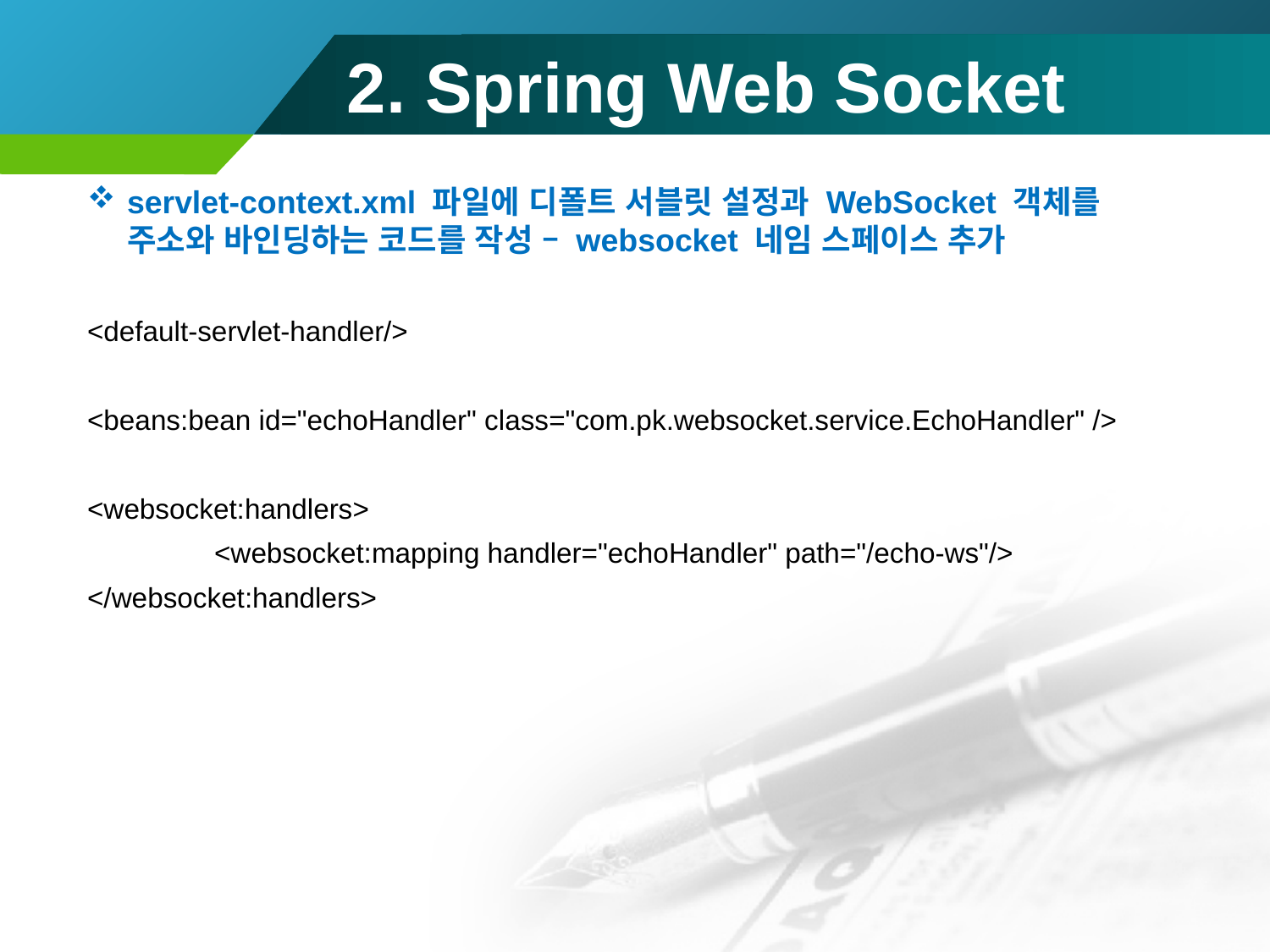

# 2. Spring Web Socket
servlet-context.xml 파일에 디폴트 서블릿 설정과 WebSocket 객체를 주소와 바인딩하는 코드를 작성 – websocket 네임 스페이스 추가

<default-servlet-handler/>

<beans:bean id="echoHandler" class="com.pk.websocket.service.EchoHandler" />

<websocket:handlers>
	<websocket:mapping handler="echoHandler" path="/echo-ws"/>
</websocket:handlers>